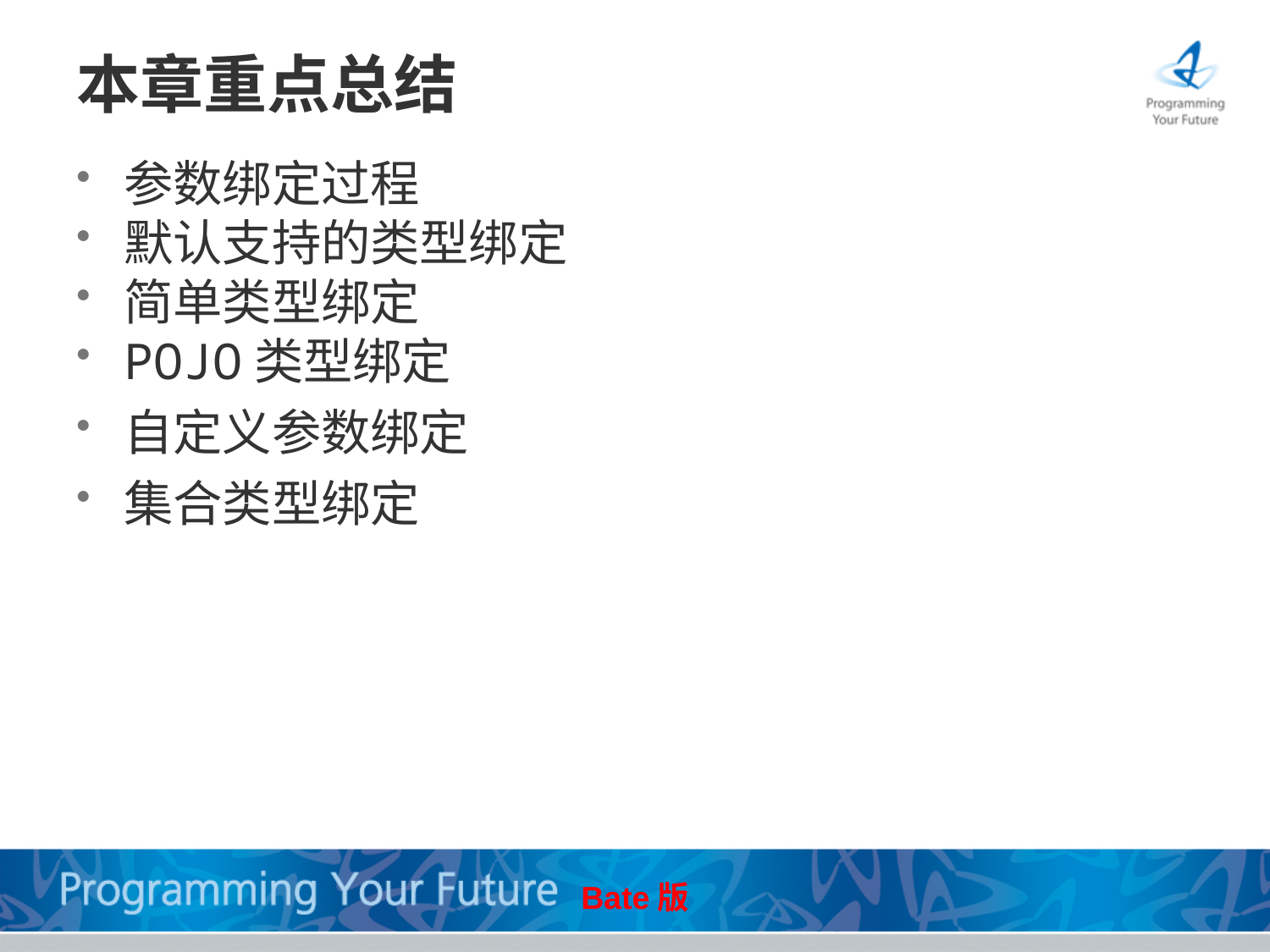

# 本章重点总结
参数绑定过程
默认支持的类型绑定
简单类型绑定
POJO类型绑定
自定义参数绑定
集合类型绑定